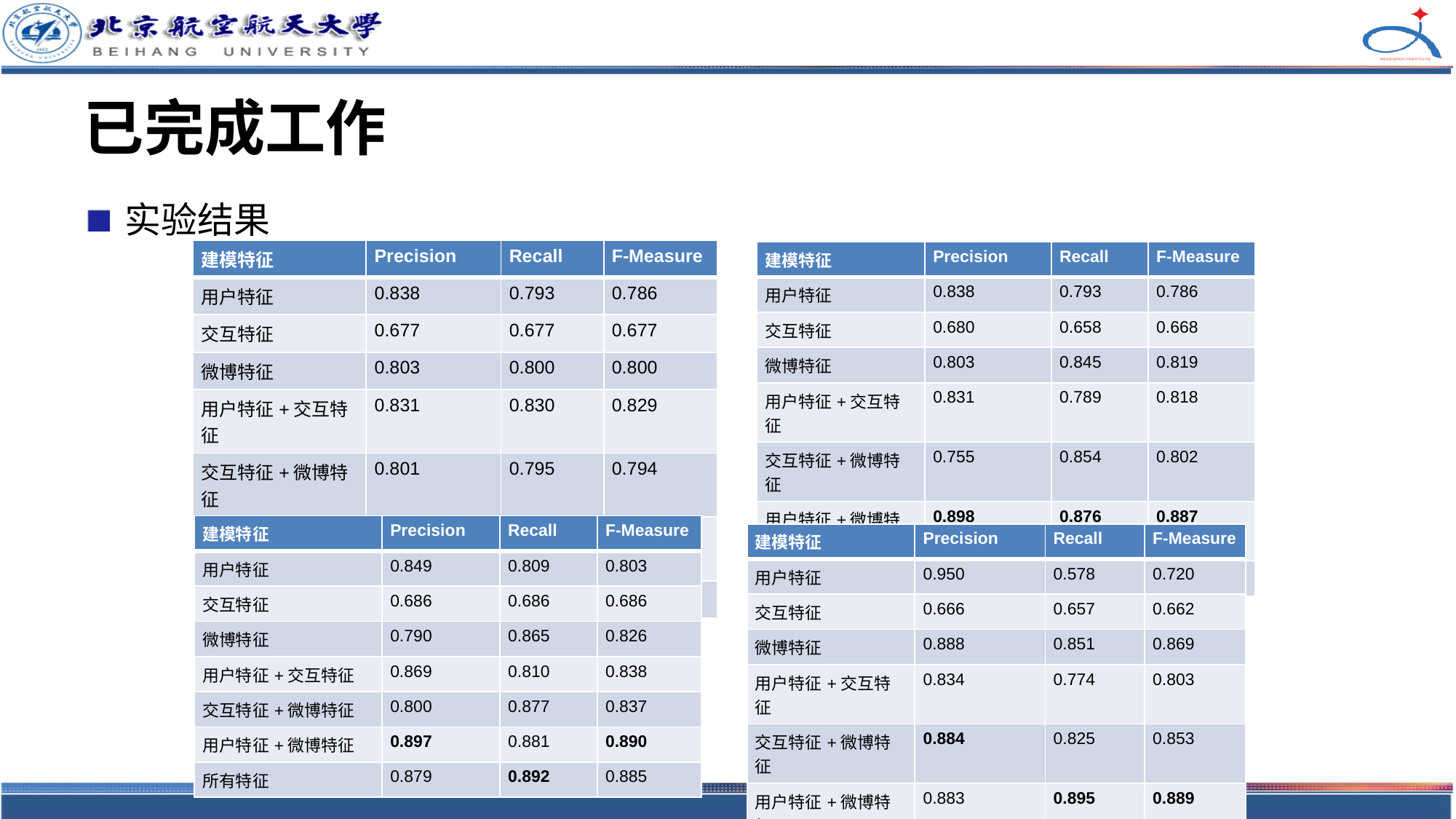

# 已完成工作
实验结果

| 建模特征 | Precision | Recall | F-Measure |
| --- | --- | --- | --- |
| 用户特征 | 0.838 | 0.793 | 0.786 |
| 交互特征 | 0.677 | 0.677 | 0.677 |
| 微博特征 | 0.803 | 0.800 | 0.800 |
| 用户特征+交互特征 | 0.831 | 0.830 | 0.829 |
| 交互特征+微博特征 | 0.801 | 0.795 | 0.794 |
| 用户特征+微博特征 | 0.887 | 0.887 | 0.886 |
| 所有特征 | 0.876 | 0.876 | 0.876 |
| 建模特征 | Precision | Recall | F-Measure |
| --- | --- | --- | --- |
| 用户特征 | 0.838 | 0.793 | 0.786 |
| 交互特征 | 0.680 | 0.658 | 0.668 |
| 微博特征 | 0.803 | 0.845 | 0.819 |
| 用户特征+交互特征 | 0.831 | 0.789 | 0.818 |
| 交互特征+微博特征 | 0.755 | 0.854 | 0.802 |
| 用户特征+微博特征 | 0.898 | 0.876 | 0.887 |
| 所有特征 | 0.876 | 0.876 | 0.876 |
| 建模特征 | Precision | Recall | F-Measure |
| --- | --- | --- | --- |
| 用户特征 | 0.849 | 0.809 | 0.803 |
| 交互特征 | 0.686 | 0.686 | 0.686 |
| 微博特征 | 0.790 | 0.865 | 0.826 |
| 用户特征+交互特征 | 0.869 | 0.810 | 0.838 |
| 交互特征+微博特征 | 0.800 | 0.877 | 0.837 |
| 用户特征+微博特征 | 0.897 | 0.881 | 0.890 |
| 所有特征 | 0.879 | 0.892 | 0.885 |
| 建模特征 | Precision | Recall | F-Measure |
| --- | --- | --- | --- |
| 用户特征 | 0.950 | 0.578 | 0.720 |
| 交互特征 | 0.666 | 0.657 | 0.662 |
| 微博特征 | 0.888 | 0.851 | 0.869 |
| 用户特征+交互特征 | 0.834 | 0.774 | 0.803 |
| 交互特征+微博特征 | 0.884 | 0.825 | 0.853 |
| 用户特征+微博特征 | 0.883 | 0.895 | 0.889 |
| 所有特征 | 0.866 | 0.886 | 0.876 |